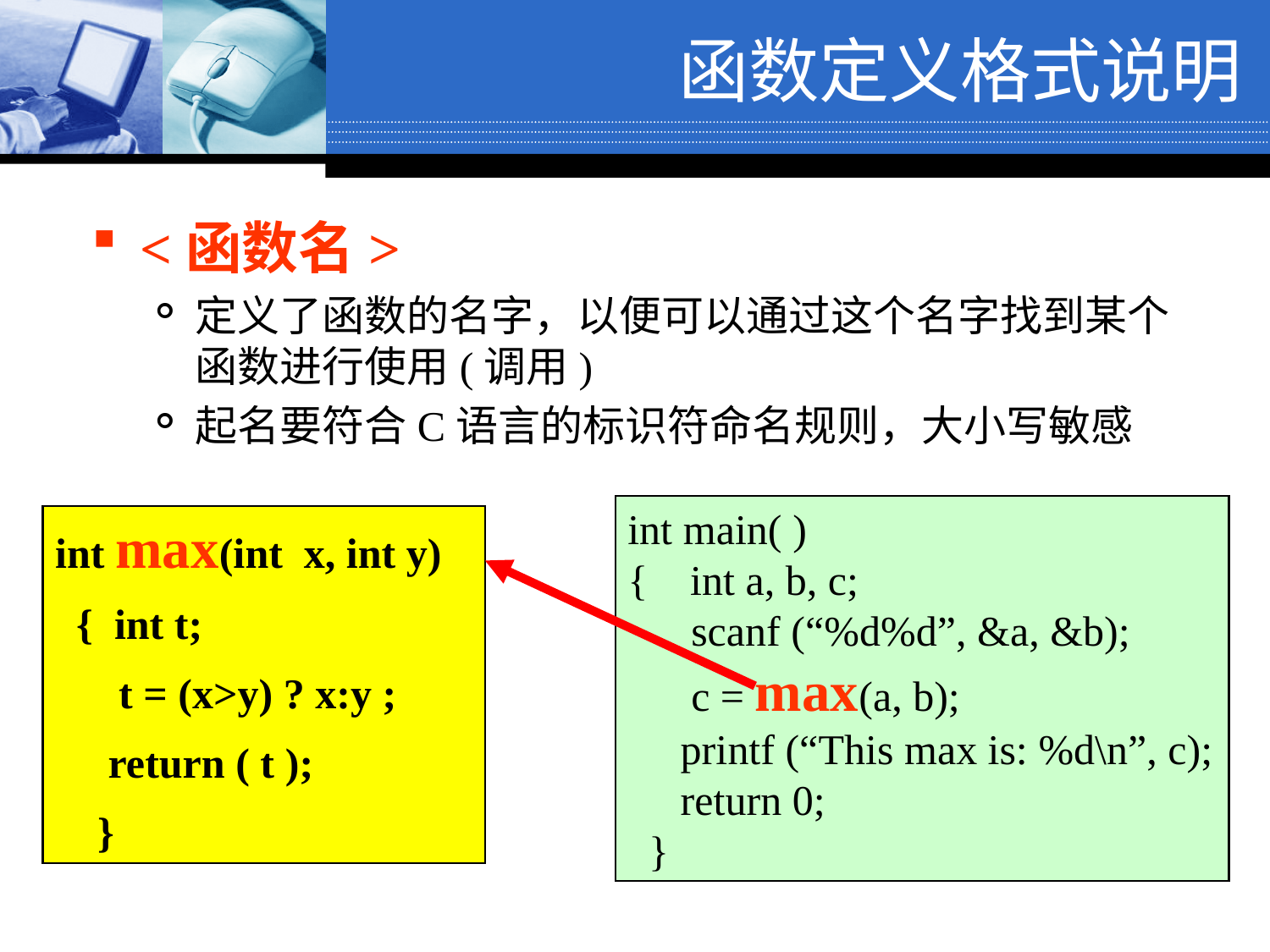

函数定义格式说明
<函数名>
定义了函数的名字，以便可以通过这个名字找到某个函数进行使用(调用)
起名要符合C语言的标识符命名规则，大小写敏感

int main( )
{    int a, b, c;
      scanf (“%d%d”, &a, &b);
      c = max(a, b);
     printf (“This max is: %d\n”, c);
     return 0;
  }
int max(int  x, int y)
  {  int t;
      t = (x>y) ? x:y ;
     return ( t );
    }